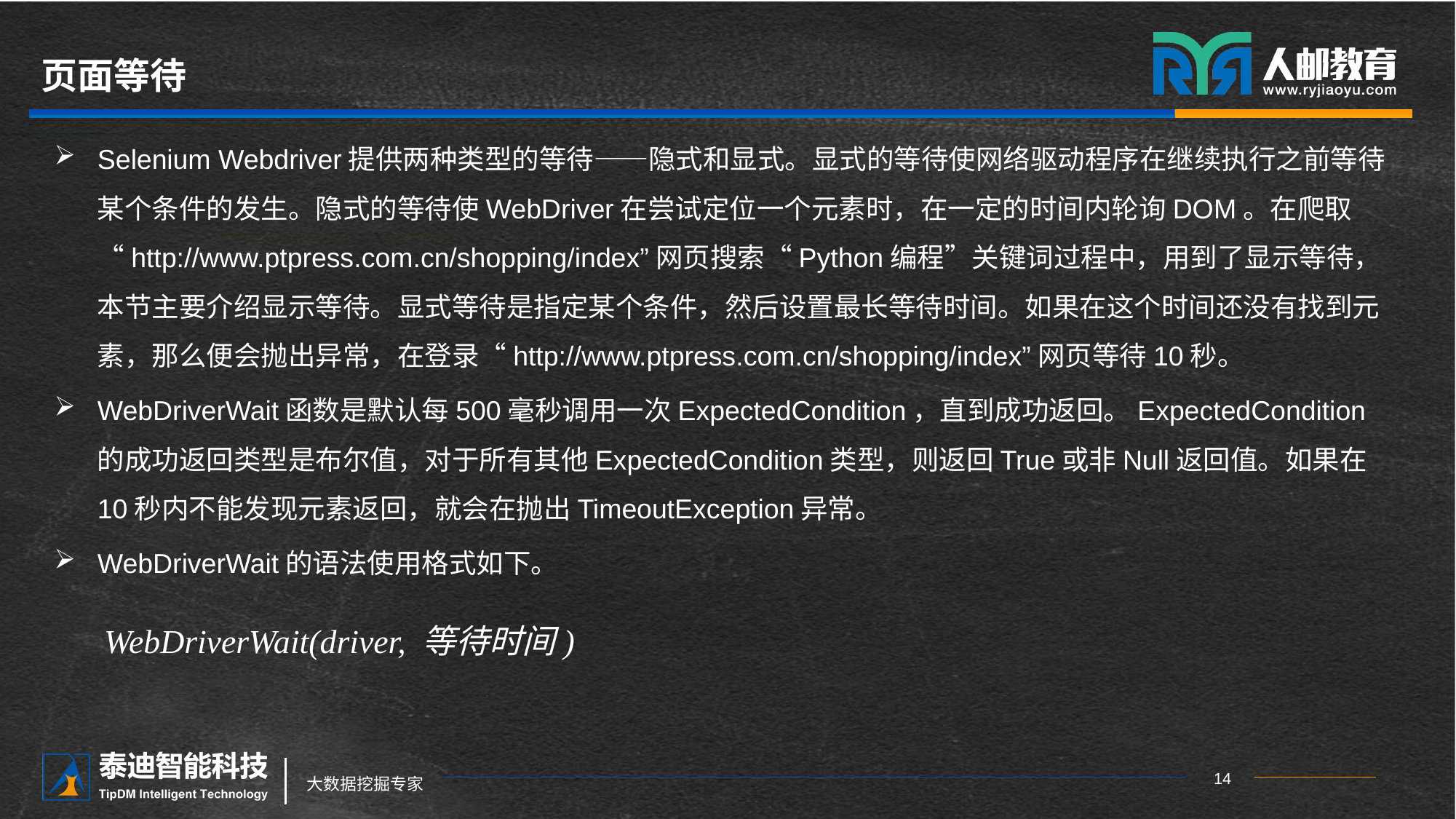

# 页面等待
Selenium Webdriver提供两种类型的等待——隐式和显式。显式的等待使网络驱动程序在继续执行之前等待某个条件的发生。隐式的等待使WebDriver在尝试定位一个元素时，在一定的时间内轮询DOM。在爬取“http://www.ptpress.com.cn/shopping/index”网页搜索“Python编程”关键词过程中，用到了显示等待，本节主要介绍显示等待。显式等待是指定某个条件，然后设置最长等待时间。如果在这个时间还没有找到元素，那么便会抛出异常，在登录“http://www.ptpress.com.cn/shopping/index”网页等待10秒。
WebDriverWait函数是默认每500毫秒调用一次ExpectedCondition，直到成功返回。ExpectedCondition的成功返回类型是布尔值，对于所有其他ExpectedCondition类型，则返回True或非Null返回值。如果在10秒内不能发现元素返回，就会在抛出TimeoutException异常。
WebDriverWait的语法使用格式如下。

WebDriverWait(driver, 等待时间)